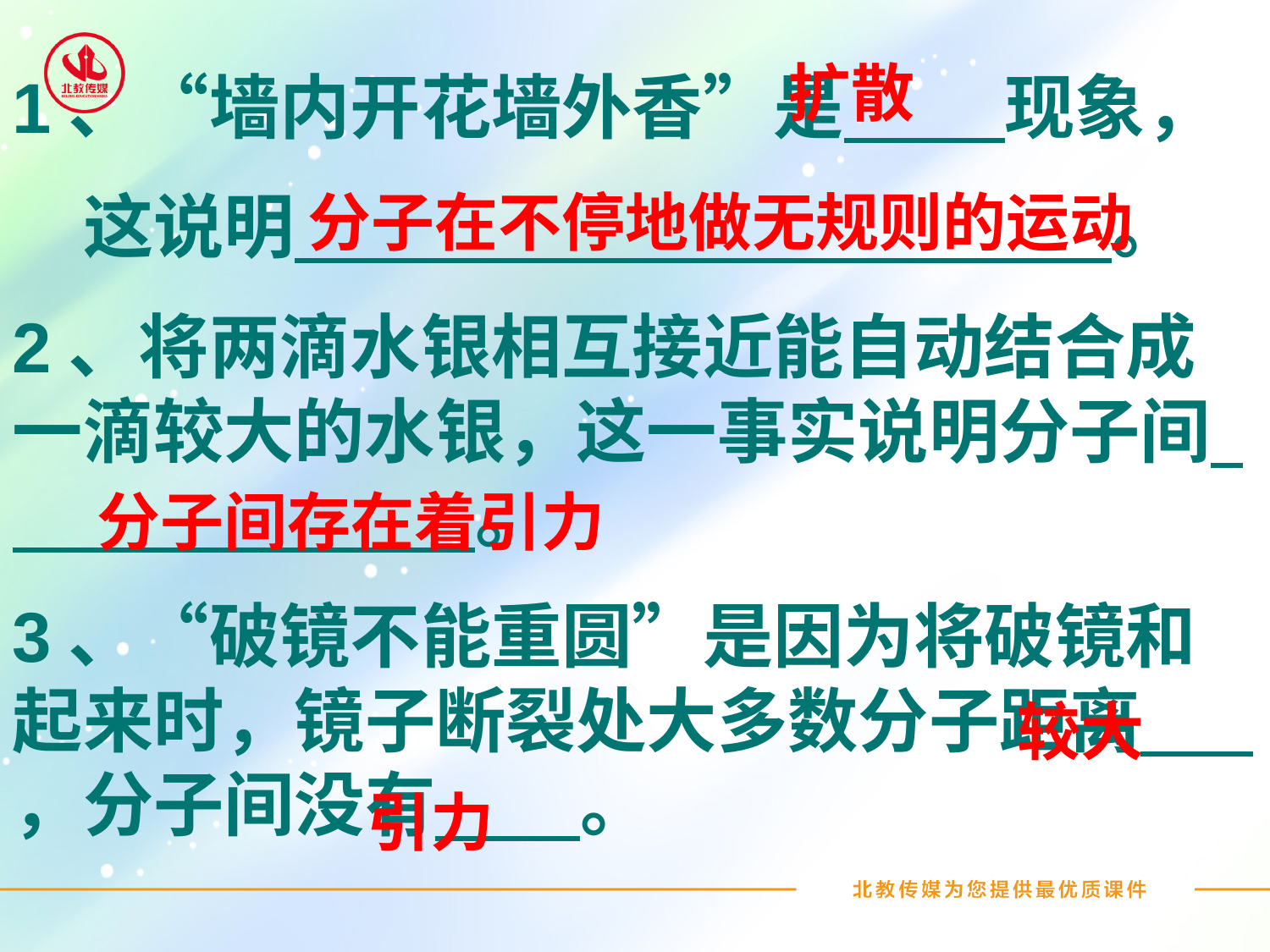

扩散
1、“墙内开花墙外香”是          现象，
　这说明    　　　　　　　　　　   。
2、将两滴水银相互接近能自动结合成一滴较大的水银，这一事实说明分子间     　　                  。
3、“破镜不能重圆”是因为将破镜和起来时，镜子断裂处大多数分子距离        ，分子间没有         。
分子在不停地做无规则的运动
分子间存在着引力
较大
引力